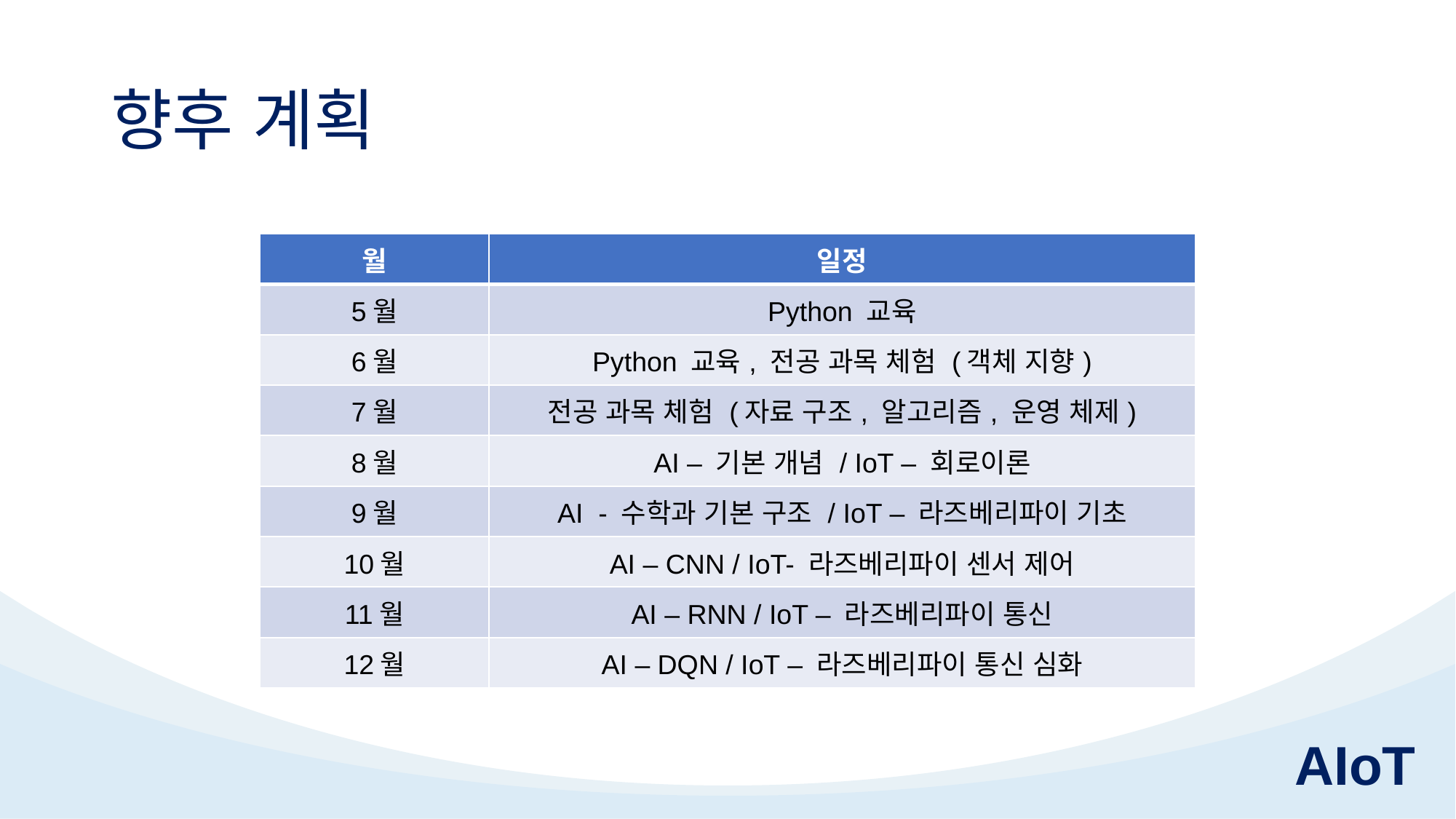

# 향후 계획
| 월 | 일정 |
| --- | --- |
| 5월 | Python 교육 |
| 6월 | Python 교육, 전공 과목 체험 (객체 지향) |
| 7월 | 전공 과목 체험 (자료 구조, 알고리즘, 운영 체제) |
| 8월 | AI – 기본 개념 / IoT – 회로이론 |
| 9월 | AI - 수학과 기본 구조 / IoT – 라즈베리파이 기초 |
| 10월 | AI – CNN / IoT- 라즈베리파이 센서 제어 |
| 11월 | AI – RNN / IoT – 라즈베리파이 통신 |
| 12월 | AI – DQN / IoT – 라즈베리파이 통신 심화 |